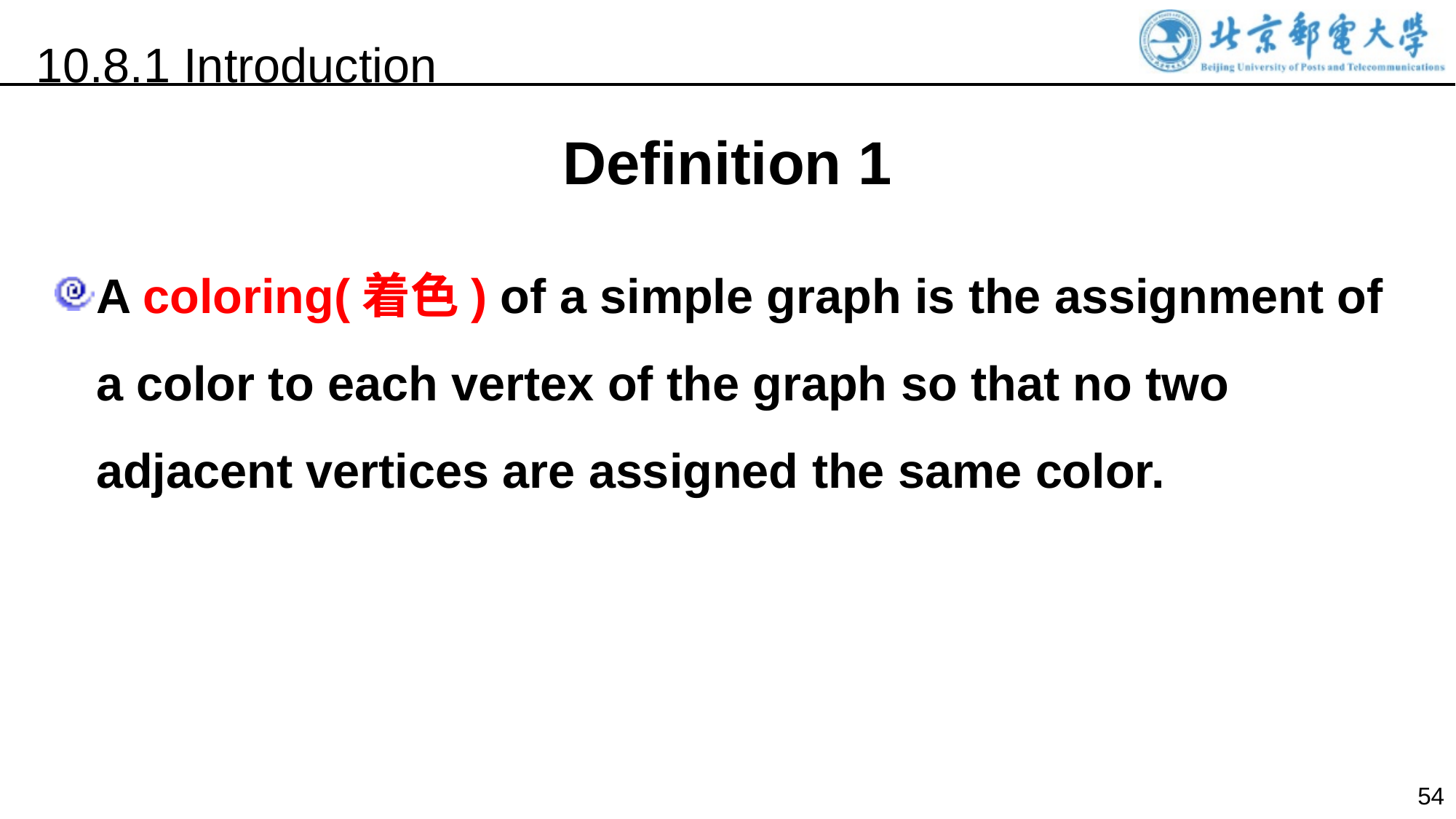

10.8.1 Introduction
Definition 1
A coloring(着色) of a simple graph is the assignment of a color to each vertex of the graph so that no two adjacent vertices are assigned the same color.